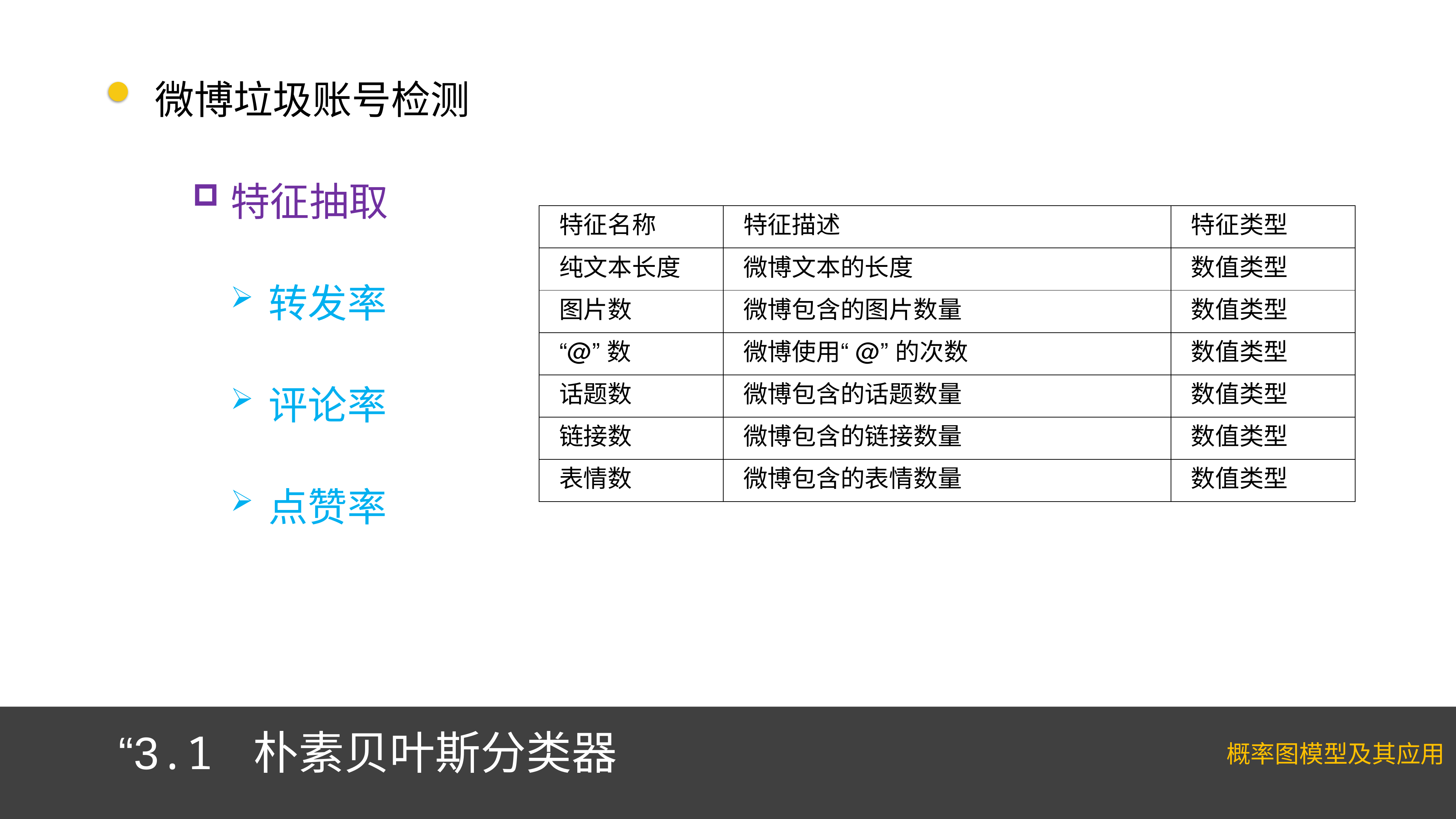

微博垃圾账号检测
特征抽取
转发率
评论率
点赞率

| 特征名称 | 特征描述 | 特征类型 |
| --- | --- | --- |
| 纯文本长度 | 微博文本的长度 | 数值类型 |
| 图片数 | 微博包含的图片数量 | 数值类型 |
| “@”数 | 微博使用“@”的次数 | 数值类型 |
| 话题数 | 微博包含的话题数量 | 数值类型 |
| 链接数 | 微博包含的链接数量 | 数值类型 |
| 表情数 | 微博包含的表情数量 | 数值类型 |
“3.1 朴素贝叶斯分类器